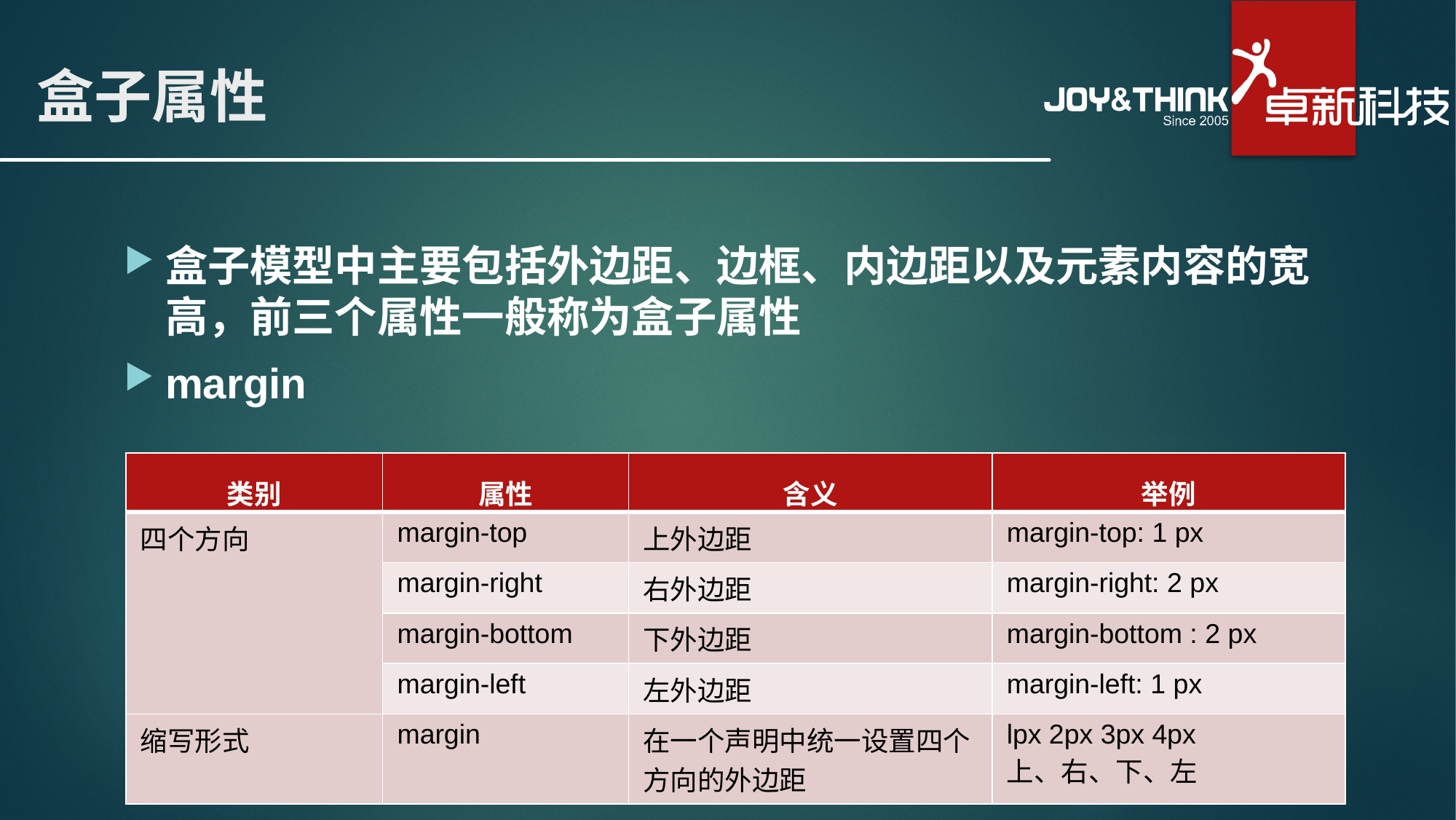

# 盒子属性
盒子模型中主要包括外边距、边框、内边距以及元素内容的宽高，前三个属性一般称为盒子属性
margin
| 类别 | 属性 | 含义 | 举例 |
| --- | --- | --- | --- |
| 四个方向 | margin-top | 上外边距 | margin-top: 1 px |
|  | margin-right | 右外边距 | margin-right: 2 px |
|  | margin-bottom | 下外边距 | margin-bottom : 2 px |
|  | margin-left | 左外边距 | margin-left: 1 px |
| 缩写形式 | margin | 在一个声明中统一设置四个方向的外边距 | lpx 2px 3px 4px 上、右、下、左 |